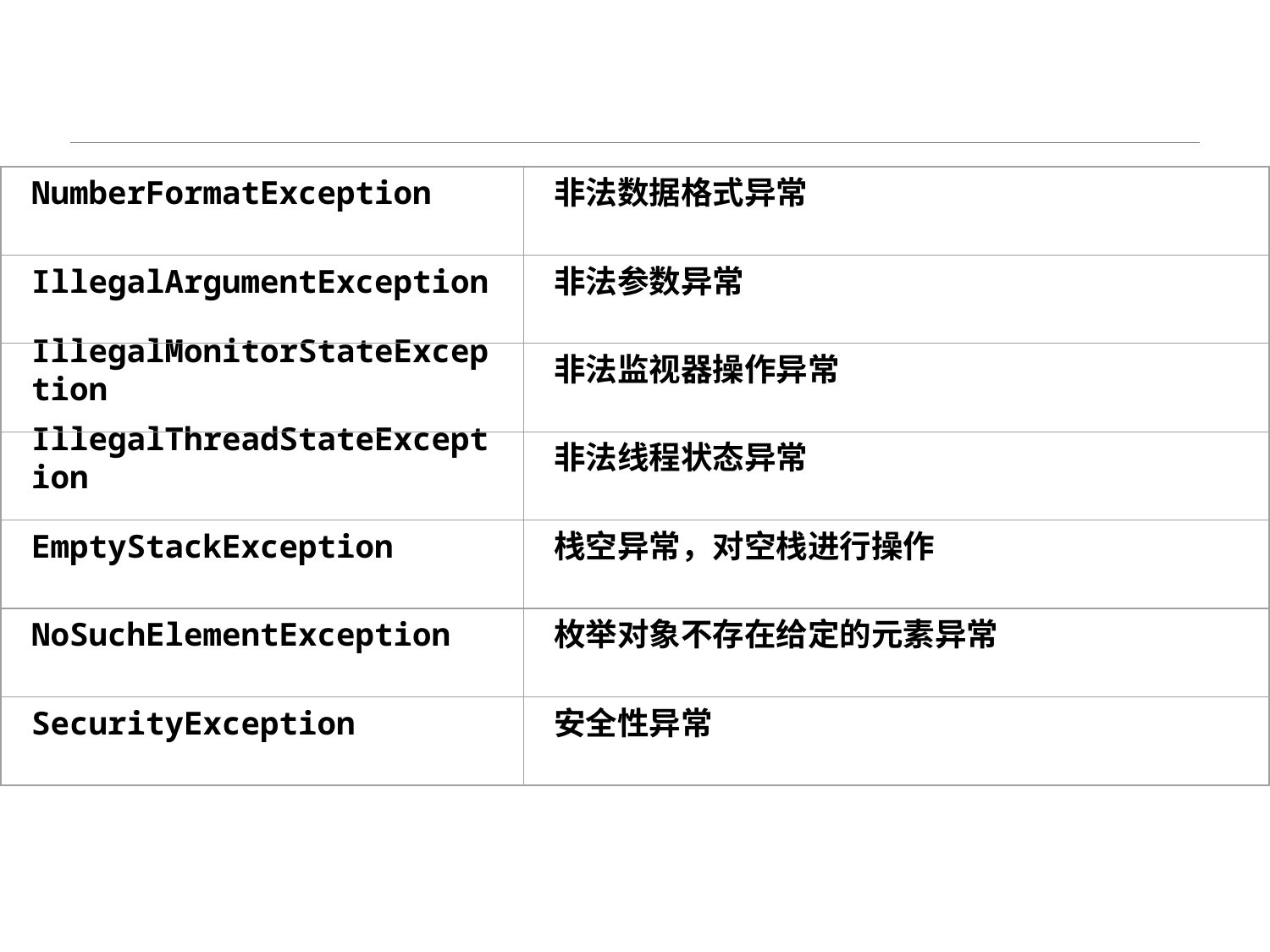

NumberFormatException

非法数据格式异常

IllegalArgumentException

非法参数异常

IllegalMonitorStateException

非法监视器操作异常

IllegalThreadStateException

非法线程状态异常

EmptyStackException

栈空异常，对空栈进行操作

NoSuchElementException

枚举对象不存在给定的元素异常

SecurityException

安全性异常

99